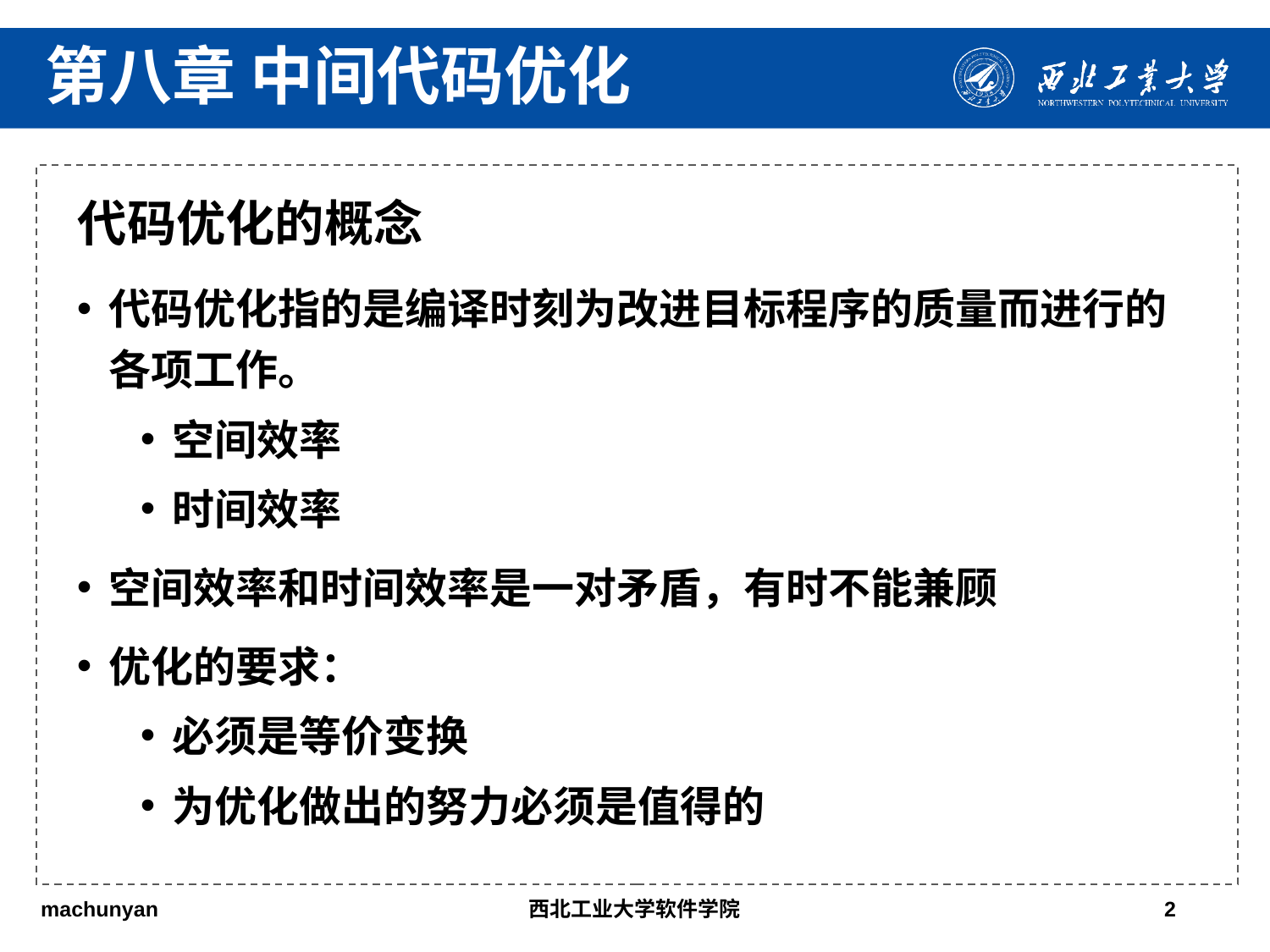

第八章 中间代码优化
代码优化的概念
代码优化指的是编译时刻为改进目标程序的质量而进行的各项工作。
空间效率
时间效率
空间效率和时间效率是一对矛盾，有时不能兼顾
优化的要求：
必须是等价变换
为优化做出的努力必须是值得的